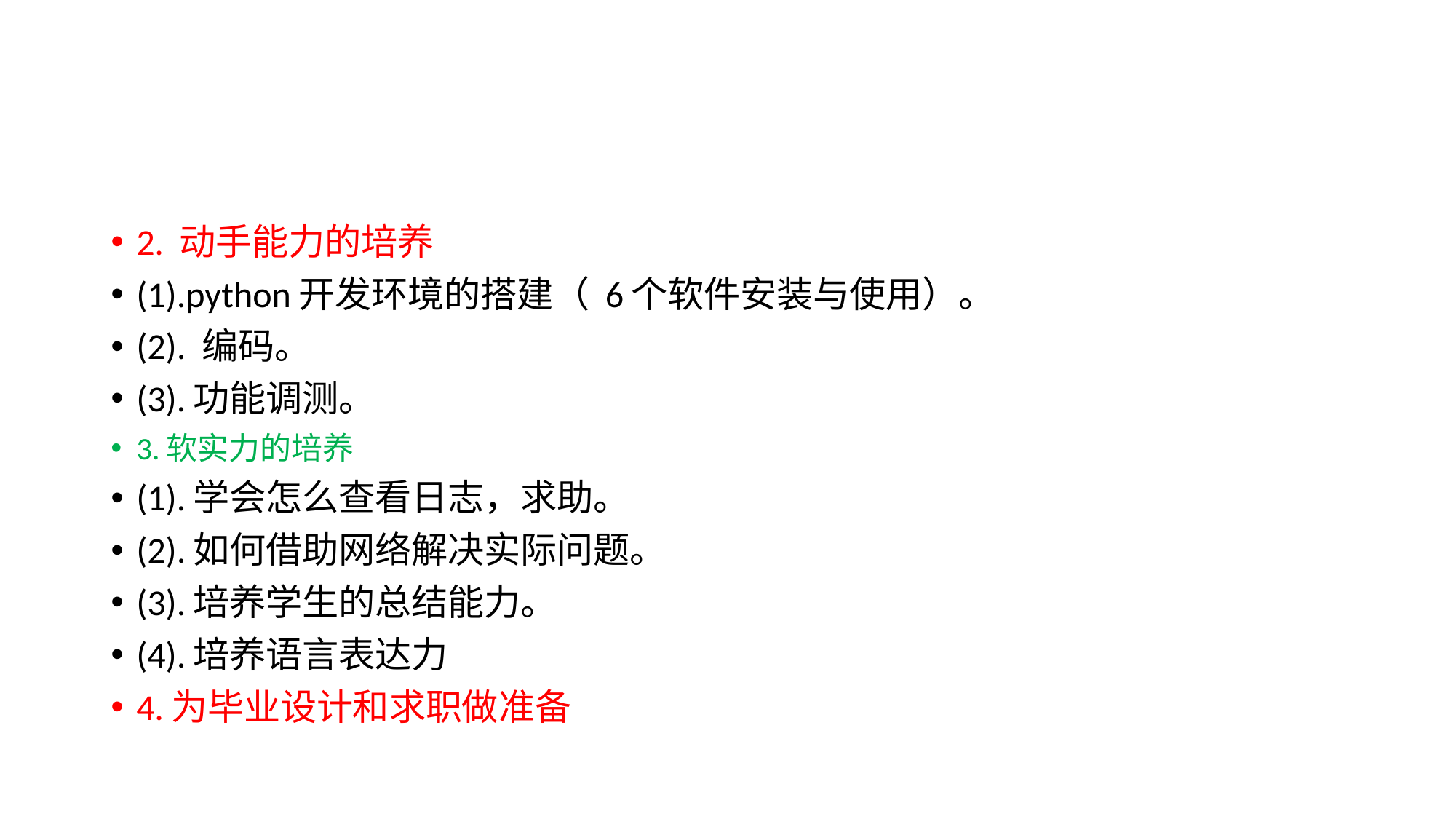

#
2. 动手能力的培养
(1).python开发环境的搭建（ 6个软件安装与使用）。
(2). 编码。
(3).功能调测。
3.软实力的培养
(1).学会怎么查看日志，求助。
(2).如何借助网络解决实际问题。
(3).培养学生的总结能力。
(4).培养语言表达力
4.为毕业设计和求职做准备